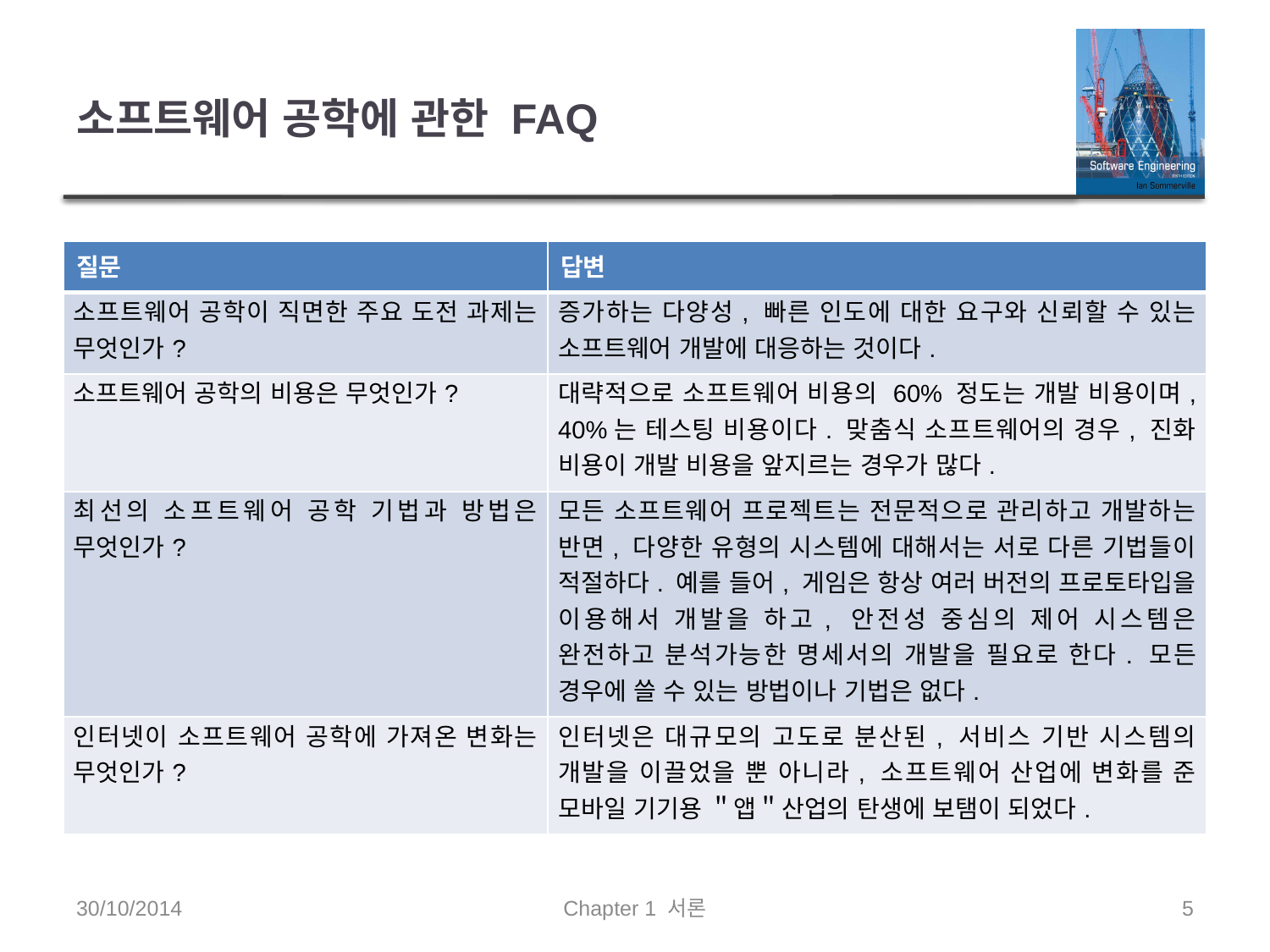

# 소프트웨어 공학에 관한 FAQ
| 질문 | 답변 |
| --- | --- |
| 소프트웨어 공학이 직면한 주요 도전 과제는 무엇인가? | 증가하는 다양성, 빠른 인도에 대한 요구와 신뢰할 수 있는 소프트웨어 개발에 대응하는 것이다. |
| 소프트웨어 공학의 비용은 무엇인가? | 대략적으로 소프트웨어 비용의 60% 정도는 개발 비용이며, 40%는 테스팅 비용이다. 맞춤식 소프트웨어의 경우, 진화 비용이 개발 비용을 앞지르는 경우가 많다. |
| 최선의 소프트웨어 공학 기법과 방법은 무엇인가? | 모든 소프트웨어 프로젝트는 전문적으로 관리하고 개발하는 반면, 다양한 유형의 시스템에 대해서는 서로 다른 기법들이 적절하다. 예를 들어, 게임은 항상 여러 버전의 프로토타입을 이용해서 개발을 하고, 안전성 중심의 제어 시스템은 완전하고 분석가능한 명세서의 개발을 필요로 한다. 모든 경우에 쓸 수 있는 방법이나 기법은 없다. |
| 인터넷이 소프트웨어 공학에 가져온 변화는 무엇인가? | 인터넷은 대규모의 고도로 분산된, 서비스 기반 시스템의 개발을 이끌었을 뿐 아니라, 소프트웨어 산업에 변화를 준 모바일 기기용 ＂앱＂산업의 탄생에 보탬이 되었다. |
30/10/2014
Chapter 1 서론
5